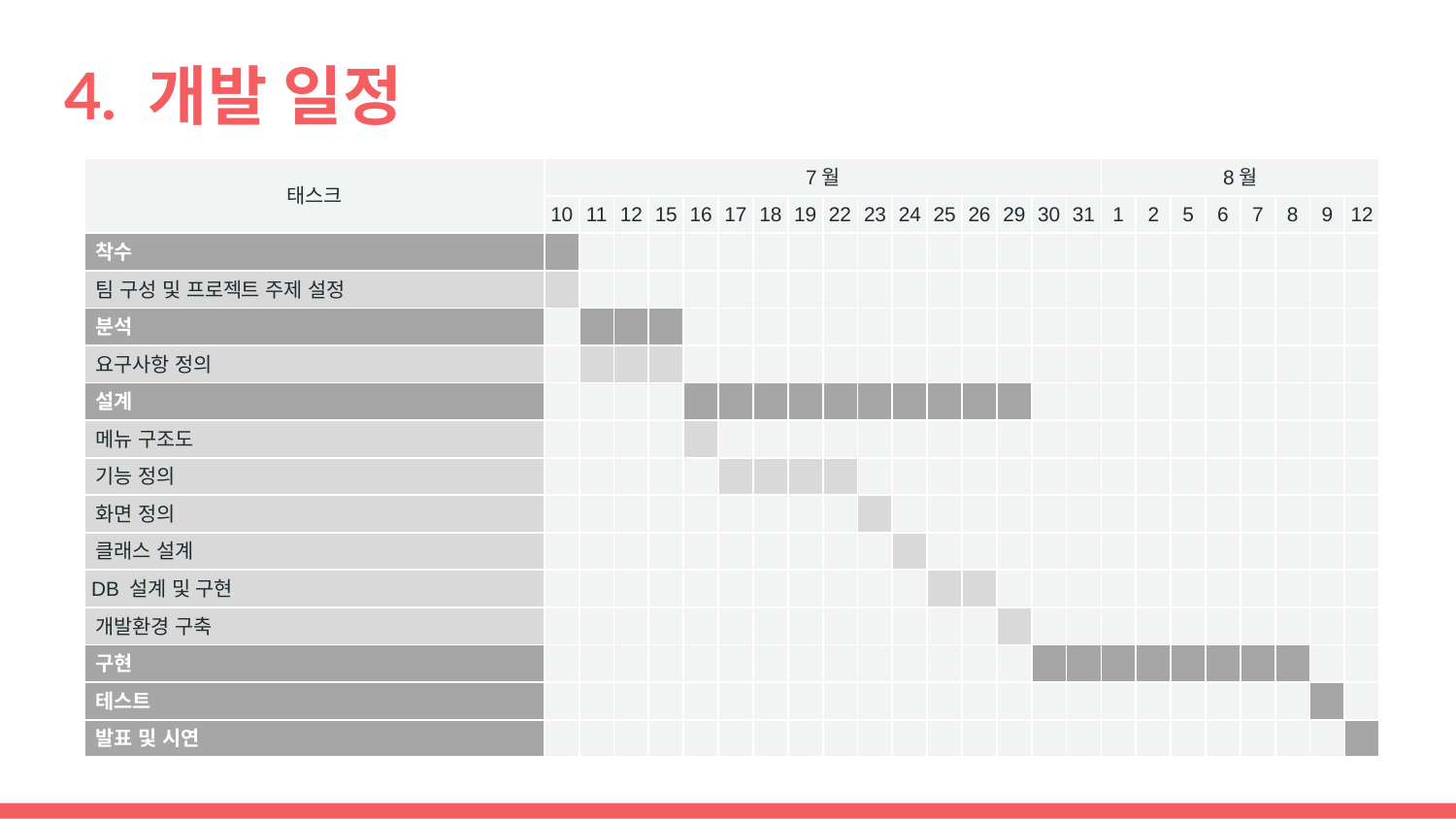

# 4. 개발 일정
| 태스크 | 7월 |  |  |  |  |  |  |  |  |  |  |  |  |  |  |  | 8월 |  |  |  |  |  |  |  |
| --- | --- | --- | --- | --- | --- | --- | --- | --- | --- | --- | --- | --- | --- | --- | --- | --- | --- | --- | --- | --- | --- | --- | --- | --- |
|  | 10 | 11 | 12 | 15 | 16 | 17 | 18 | 19 | 22 | 23 | 24 | 25 | 26 | 29 | 30 | 31 | 1 | 2 | 5 | 6 | 7 | 8 | 9 | 12 |
| 착수 |  |  |  |  |  |  |  |  |  |  |  |  |  |  |  |  |  |  |  |  |  |  |  |  |
| 팀 구성 및 프로젝트 주제 설정 |  |  |  |  |  |  |  |  |  |  |  |  |  |  |  |  |  |  |  |  |  |  |  |  |
| 분석 |  |  |  |  |  |  |  |  |  |  |  |  |  |  |  |  |  |  |  |  |  |  |  |  |
| 요구사항 정의 |  |  |  |  |  |  |  |  |  |  |  |  |  |  |  |  |  |  |  |  |  |  |  |  |
| 설계 |  |  |  |  |  |  |  |  |  |  |  |  |  |  |  |  |  |  |  |  |  |  |  |  |
| 메뉴 구조도 |  |  |  |  |  |  |  |  |  |  |  |  |  |  |  |  |  |  |  |  |  |  |  |  |
| 기능 정의 |  |  |  |  |  |  |  |  |  |  |  |  |  |  |  |  |  |  |  |  |  |  |  |  |
| 화면 정의 |  |  |  |  |  |  |  |  |  |  |  |  |  |  |  |  |  |  |  |  |  |  |  |  |
| 클래스 설계 |  |  |  |  |  |  |  |  |  |  |  |  |  |  |  |  |  |  |  |  |  |  |  |  |
| DB 설계 및 구현 |  |  |  |  |  |  |  |  |  |  |  |  |  |  |  |  |  |  |  |  |  |  |  |  |
| 개발환경 구축 |  |  |  |  |  |  |  |  |  |  |  |  |  |  |  |  |  |  |  |  |  |  |  |  |
| 구현 |  |  |  |  |  |  |  |  |  |  |  |  |  |  |  |  |  |  |  |  |  |  |  |  |
| 테스트 |  |  |  |  |  |  |  |  |  |  |  |  |  |  |  |  |  |  |  |  |  |  |  |  |
| 발표 및 시연 |  |  |  |  |  |  |  |  |  |  |  |  |  |  |  |  |  |  |  |  |  |  |  |  |